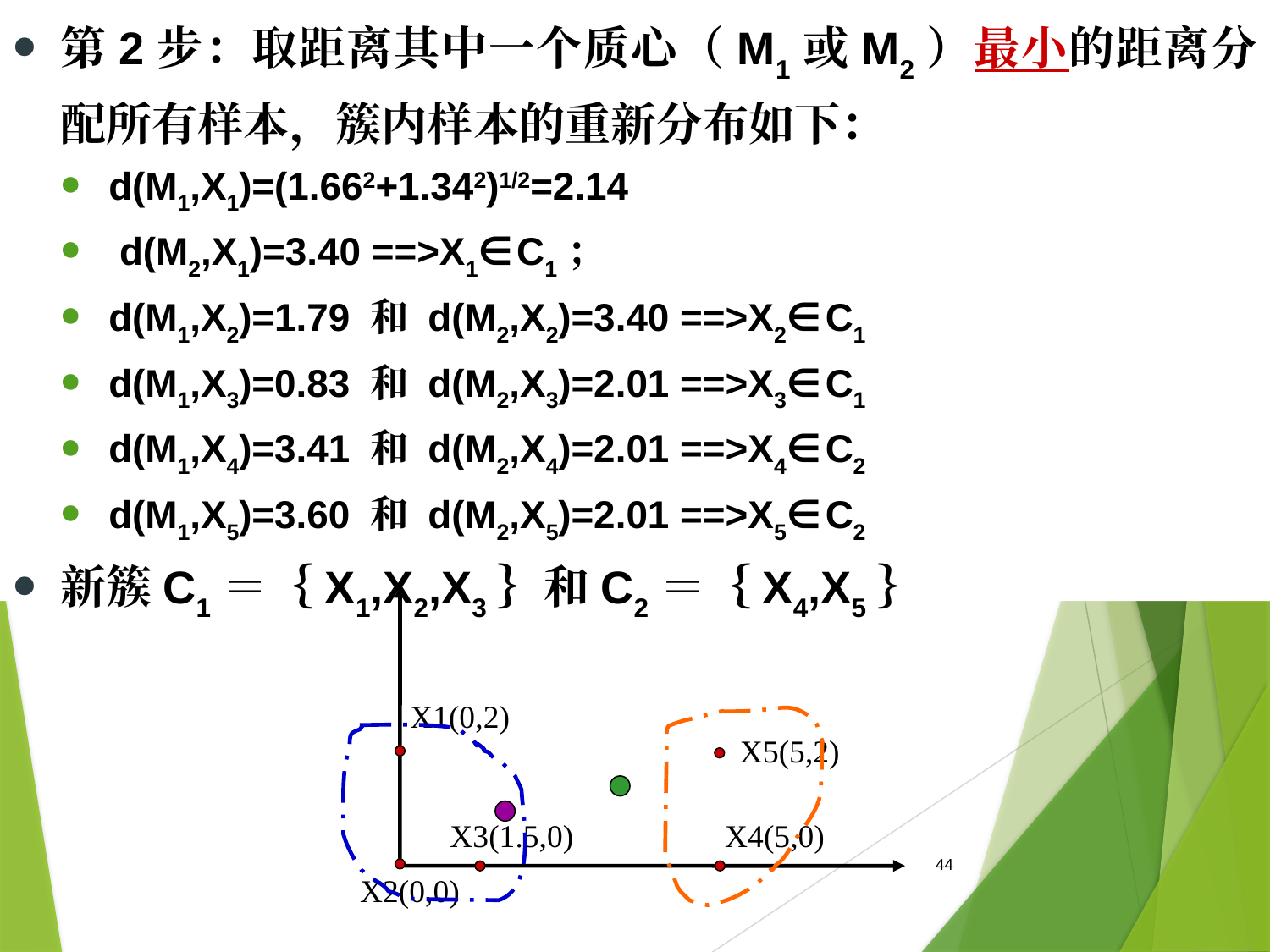

第2步：取距离其中一个质心（M1或M2）最小的距离分配所有样本，簇内样本的重新分布如下：
d(M1,X1)=(1.662+1.342)1/2=2.14
 d(M2,X1)=3.40 ==>X1∈C1；
d(M1,X2)=1.79 和 d(M2,X2)=3.40 ==>X2∈C1
d(M1,X3)=0.83 和 d(M2,X3)=2.01 ==>X3∈C1
d(M1,X4)=3.41 和 d(M2,X4)=2.01 ==>X4∈C2
d(M1,X5)=3.60 和 d(M2,X5)=2.01 ==>X5∈C2
新簇C1＝｛X1,X2,X3｝和C2＝｛X4,X5｝

X1(0,2)
X5(5,2)

X3(1.5,0)
X4(5,0)

X2(0,0)

44